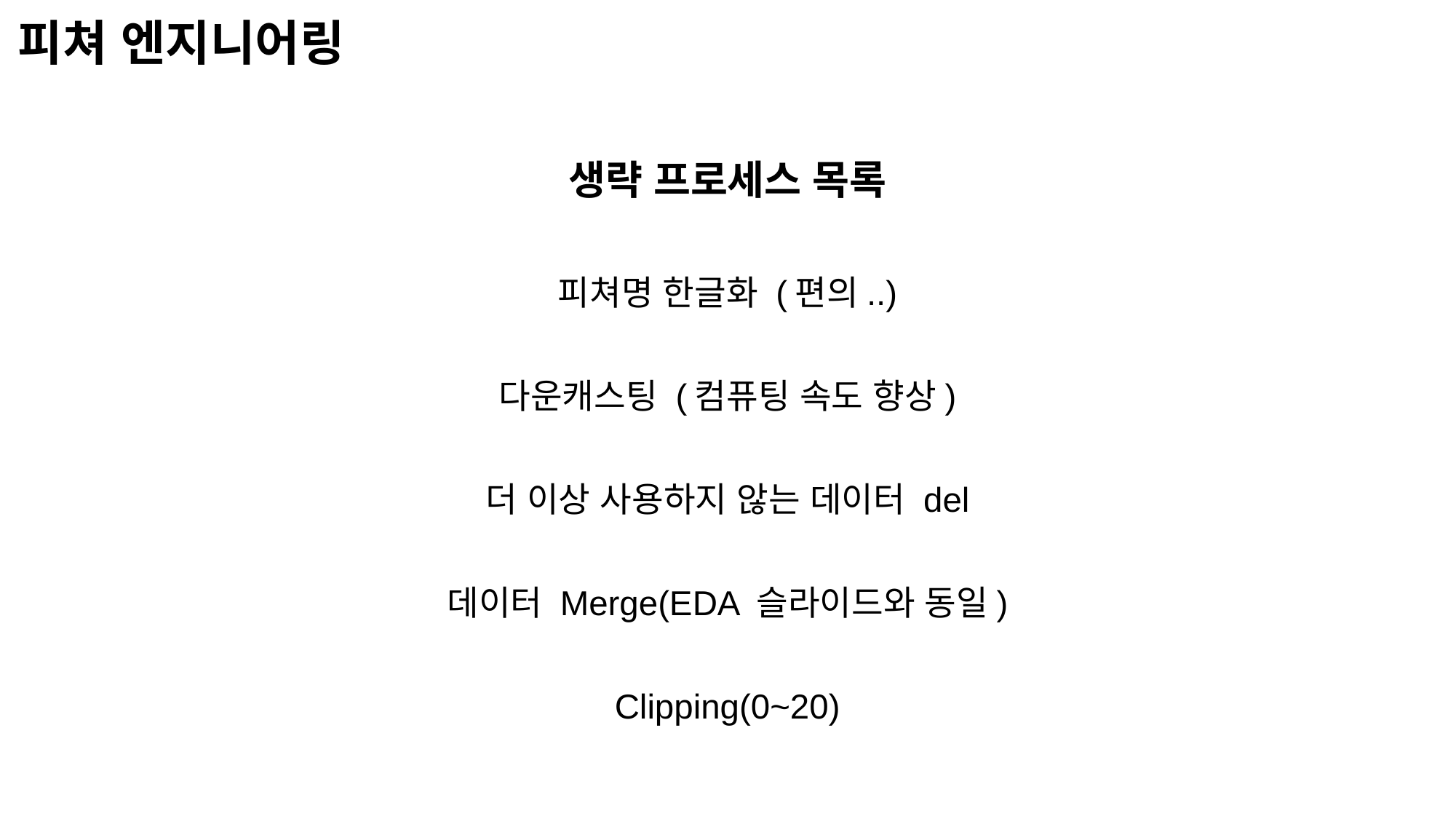

# 피쳐 엔지니어링
생략 프로세스 목록

피쳐명 한글화 (편의..)

다운캐스팅 (컴퓨팅 속도 향상)

더 이상 사용하지 않는 데이터 del

데이터 Merge(EDA 슬라이드와 동일)

Clipping(0~20)